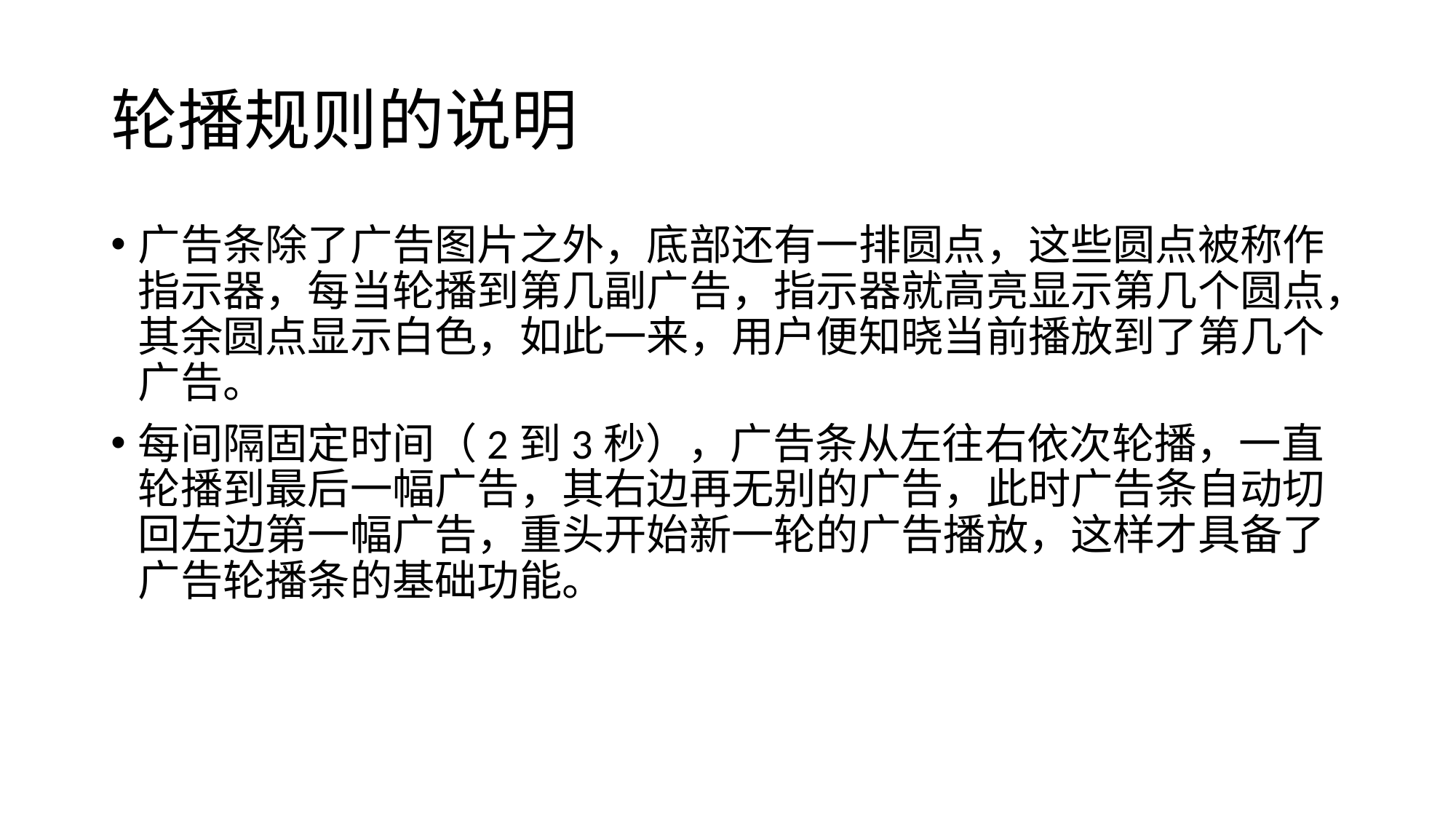

# 轮播规则的说明
广告条除了广告图片之外，底部还有一排圆点，这些圆点被称作指示器，每当轮播到第几副广告，指示器就高亮显示第几个圆点，其余圆点显示白色，如此一来，用户便知晓当前播放到了第几个广告。
每间隔固定时间（2到3秒），广告条从左往右依次轮播，一直轮播到最后一幅广告，其右边再无别的广告，此时广告条自动切回左边第一幅广告，重头开始新一轮的广告播放，这样才具备了广告轮播条的基础功能。